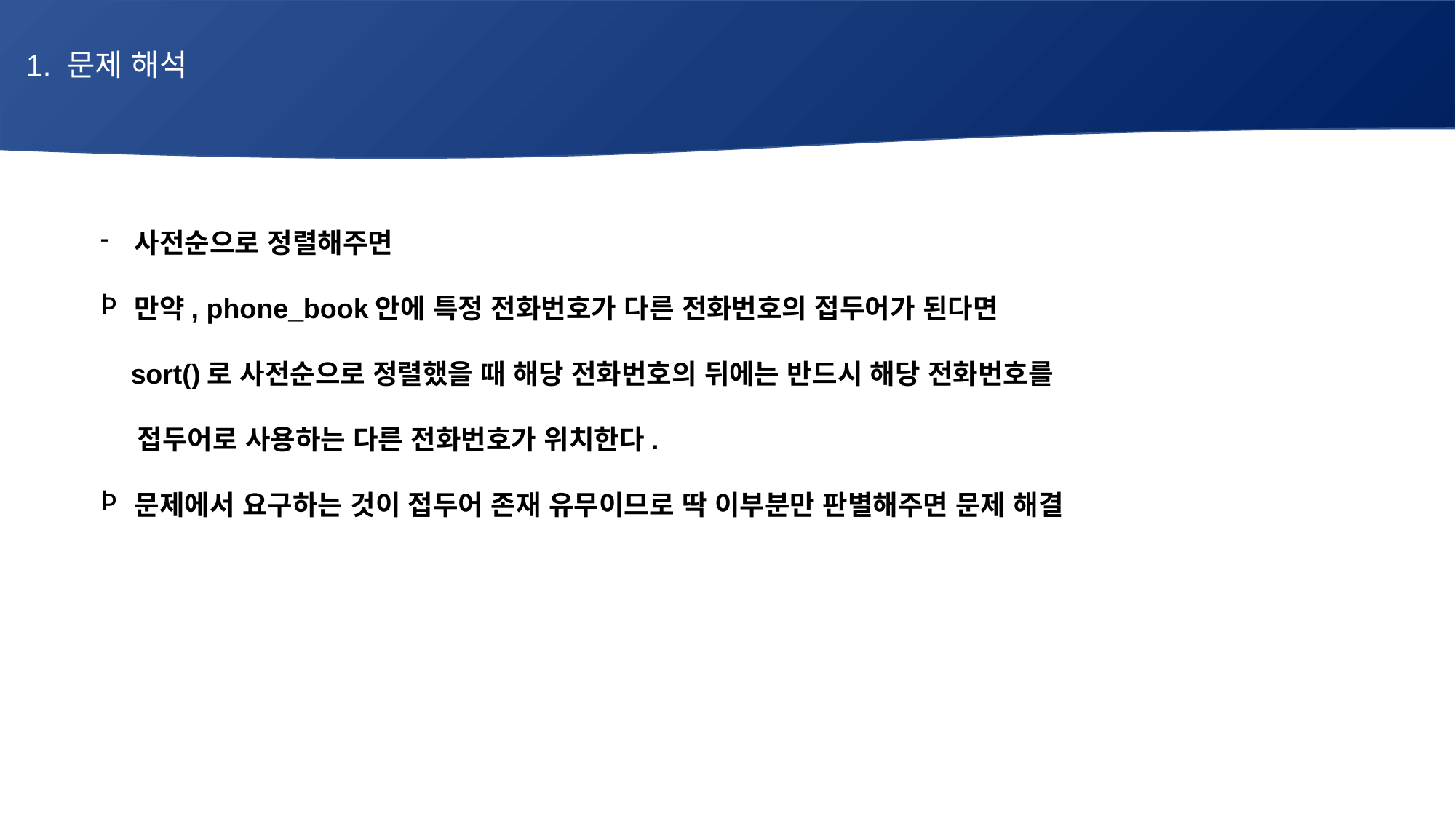

1. 문제 해석
# 매주 1 과제 LV2
사전순으로 정렬해주면

만약, phone_book안에 특정 전화번호가 다른 전화번호의 접두어가 된다면

    sort()로 사전순으로 정렬했을 때 해당 전화번호의 뒤에는 반드시 해당 전화번호를

    접두어로 사용하는 다른 전화번호가 위치한다.

문제에서 요구하는 것이 접두어 존재 유무이므로 딱 이부분만 판별해주면 문제 해결